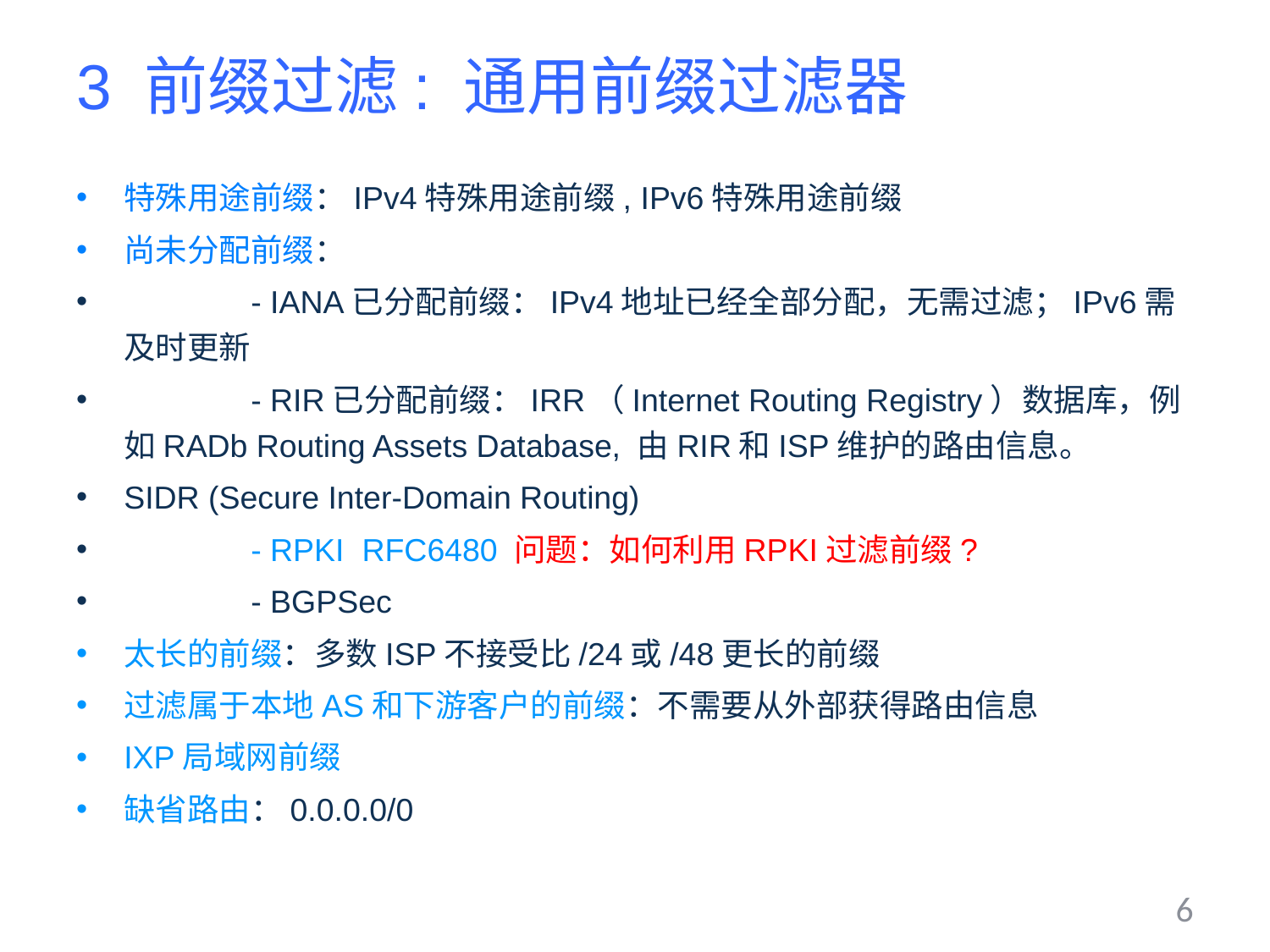

# 3 前缀过滤: 通用前缀过滤器
特殊用途前缀：IPv4特殊用途前缀, IPv6特殊用途前缀
尚未分配前缀：
	- IANA已分配前缀：IPv4地址已经全部分配，无需过滤；IPv6需及时更新
	- RIR已分配前缀：IRR（Internet Routing Registry）数据库，例如RADb Routing Assets Database, 由RIR和ISP维护的路由信息。
SIDR (Secure Inter-Domain Routing)
	- RPKI  RFC6480 问题：如何利用RPKI过滤前缀?
	- BGPSec
太长的前缀：多数ISP不接受比/24或/48更长的前缀
过滤属于本地AS和下游客户的前缀：不需要从外部获得路由信息
IXP局域网前缀
缺省路由：0.0.0.0/0
6